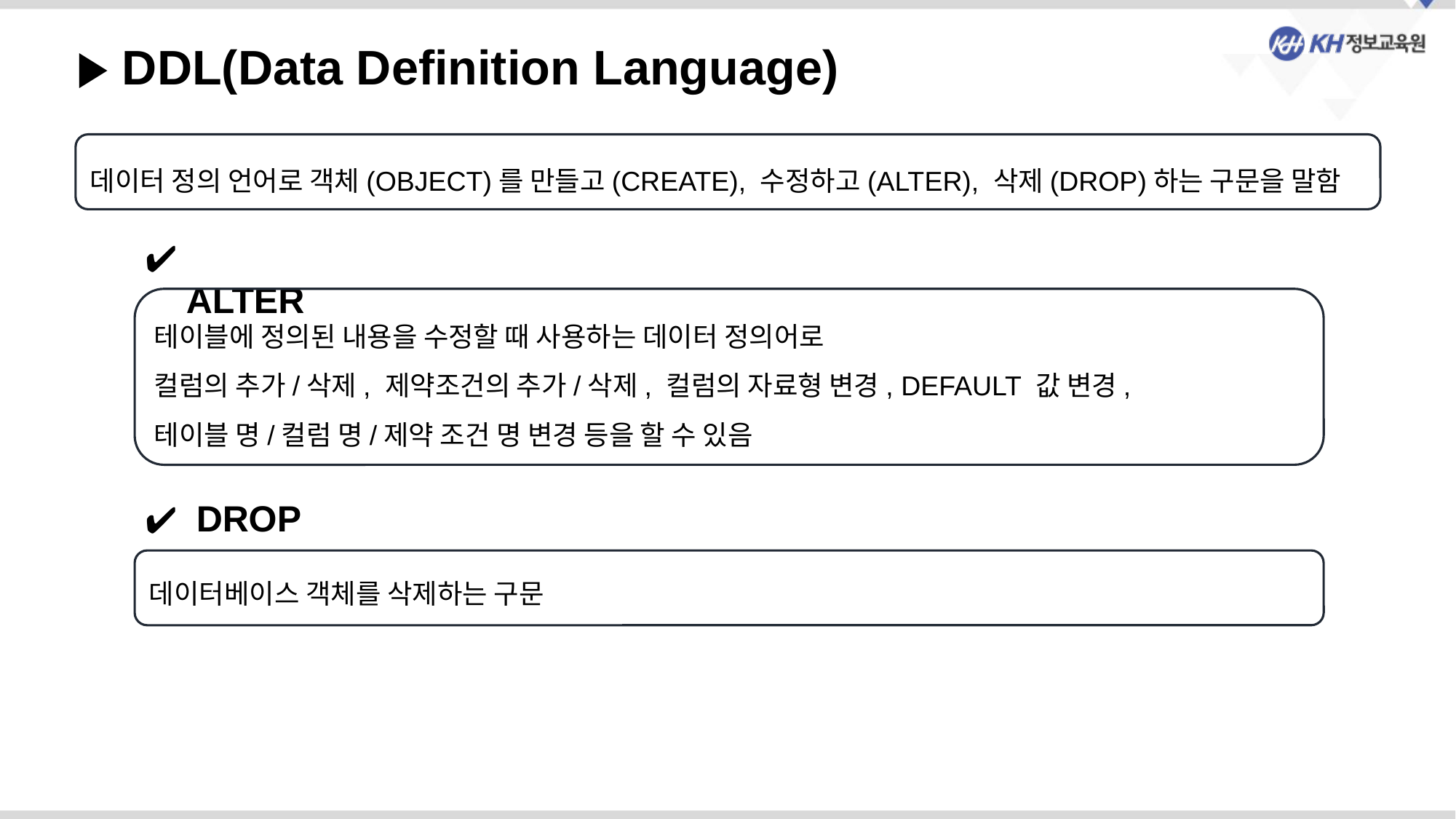

▶ DDL(Data Definition Language)
데이터 정의 언어로 객체(OBJECT)를 만들고(CREATE), 수정하고(ALTER), 삭제(DROP)하는 구문을 말함
 ALTER
테이블에 정의된 내용을 수정할 때 사용하는 데이터 정의어로
컬럼의 추가/삭제, 제약조건의 추가/삭제, 컬럼의 자료형 변경, DEFAULT 값 변경,
테이블 명/컬럼 명/제약 조건 명 변경 등을 할 수 있음
 DROP
데이터베이스 객체를 삭제하는 구문